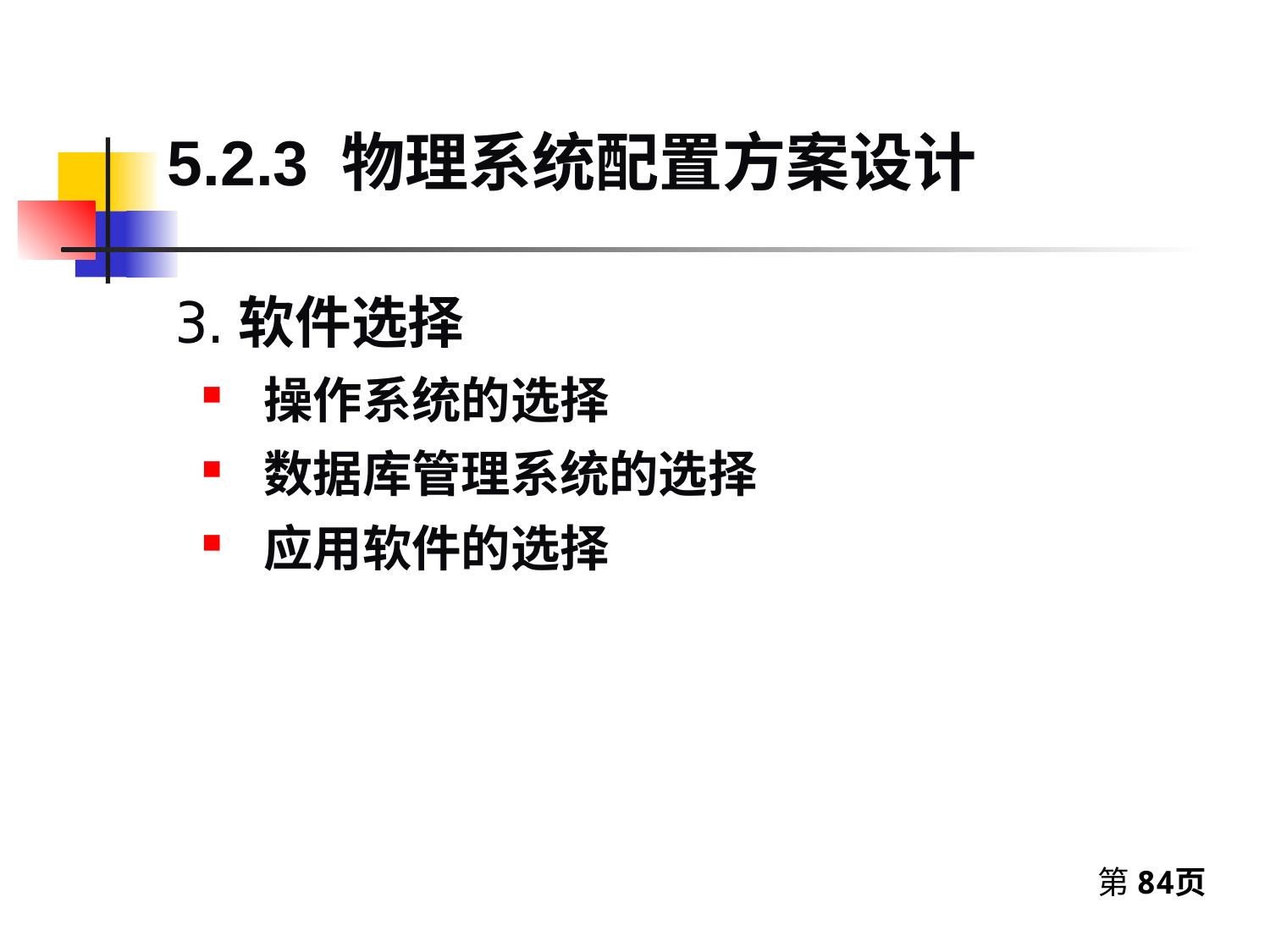

5.2.3 物理系统配置方案设计
3.软件选择
操作系统的选择
数据库管理系统的选择
应用软件的选择